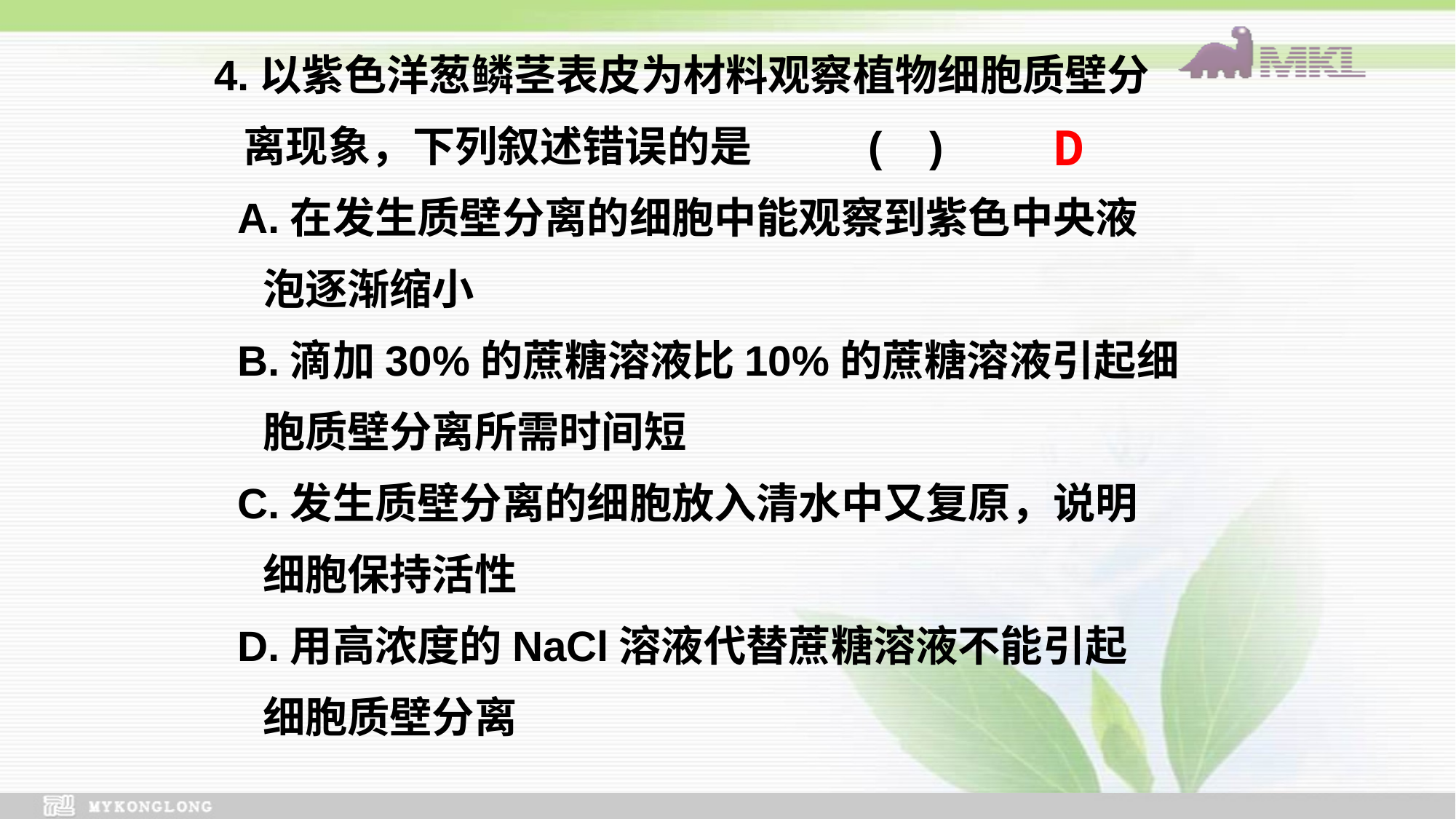

4.以紫色洋葱鳞茎表皮为材料观察植物细胞质壁分
  离现象，下列叙述错误的是           (    )
  A.在发生质壁分离的细胞中能观察到紫色中央液
    泡逐渐缩小
  B.滴加30%的蔗糖溶液比10%的蔗糖溶液引起细
    胞质壁分离所需时间短
  C.发生质壁分离的细胞放入清水中又复原，说明
    细胞保持活性
  D.用高浓度的NaCl溶液代替蔗糖溶液不能引起
    细胞质壁分离
D